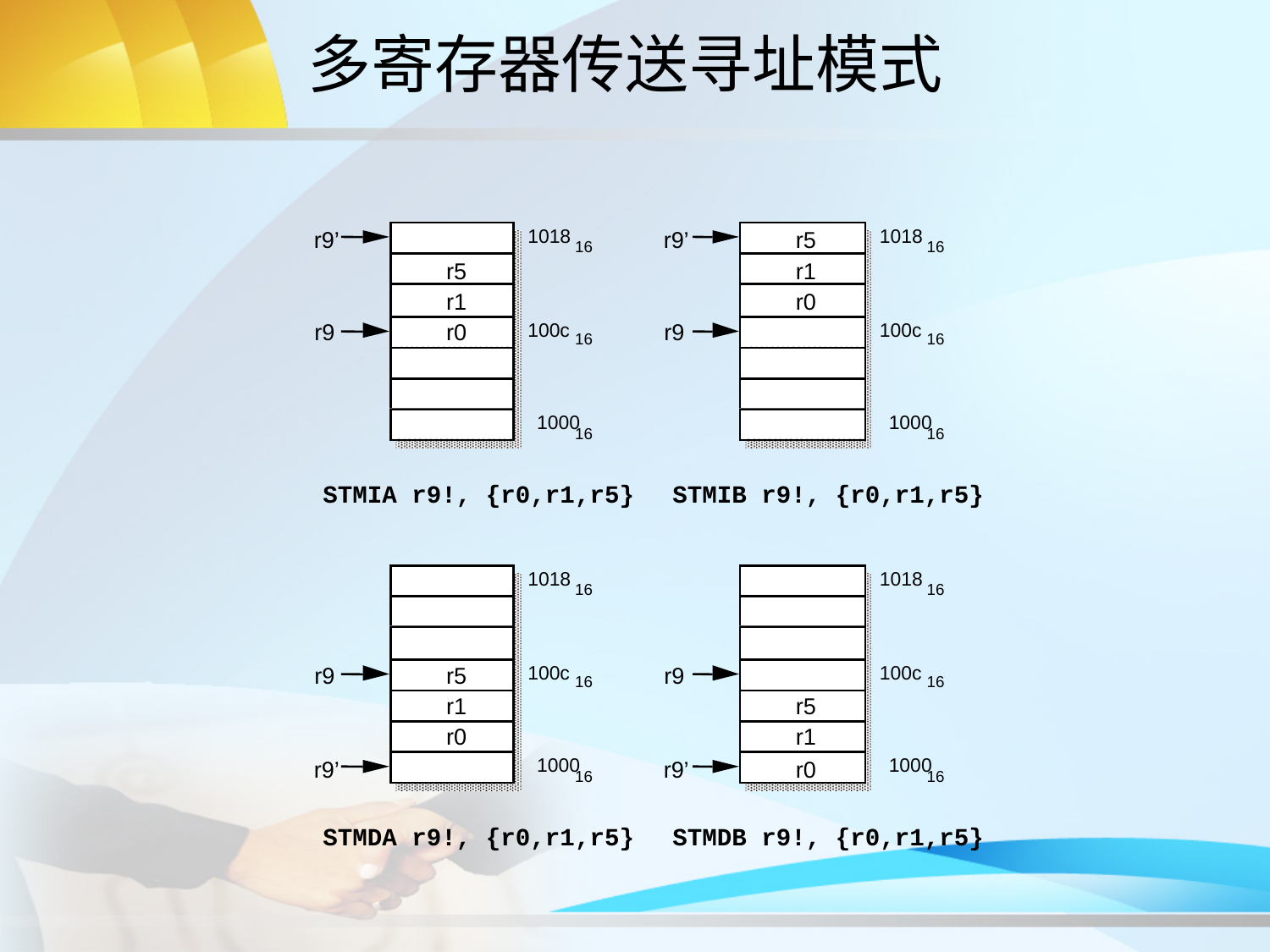

# 多寄存器传送寻址模式

1018
1018
r9’
r9’
r5

16

16

r5
r1

r1
r0

r9
r0
100c
r9
100c

16
16

1000
1000
16
16
STMIA r9!, {r0,r1,r5}
STMIB r9!, {r0,r1,r5}

1018
1018

16
16

r9
r5
100c
r9
100c

16
16

r1
r5

r0
r1

1000
1000
r9’
r9’
r0

16

16
STMDA r9!, {r0,r1,r5}
STMDB r9!, {r0,r1,r5}